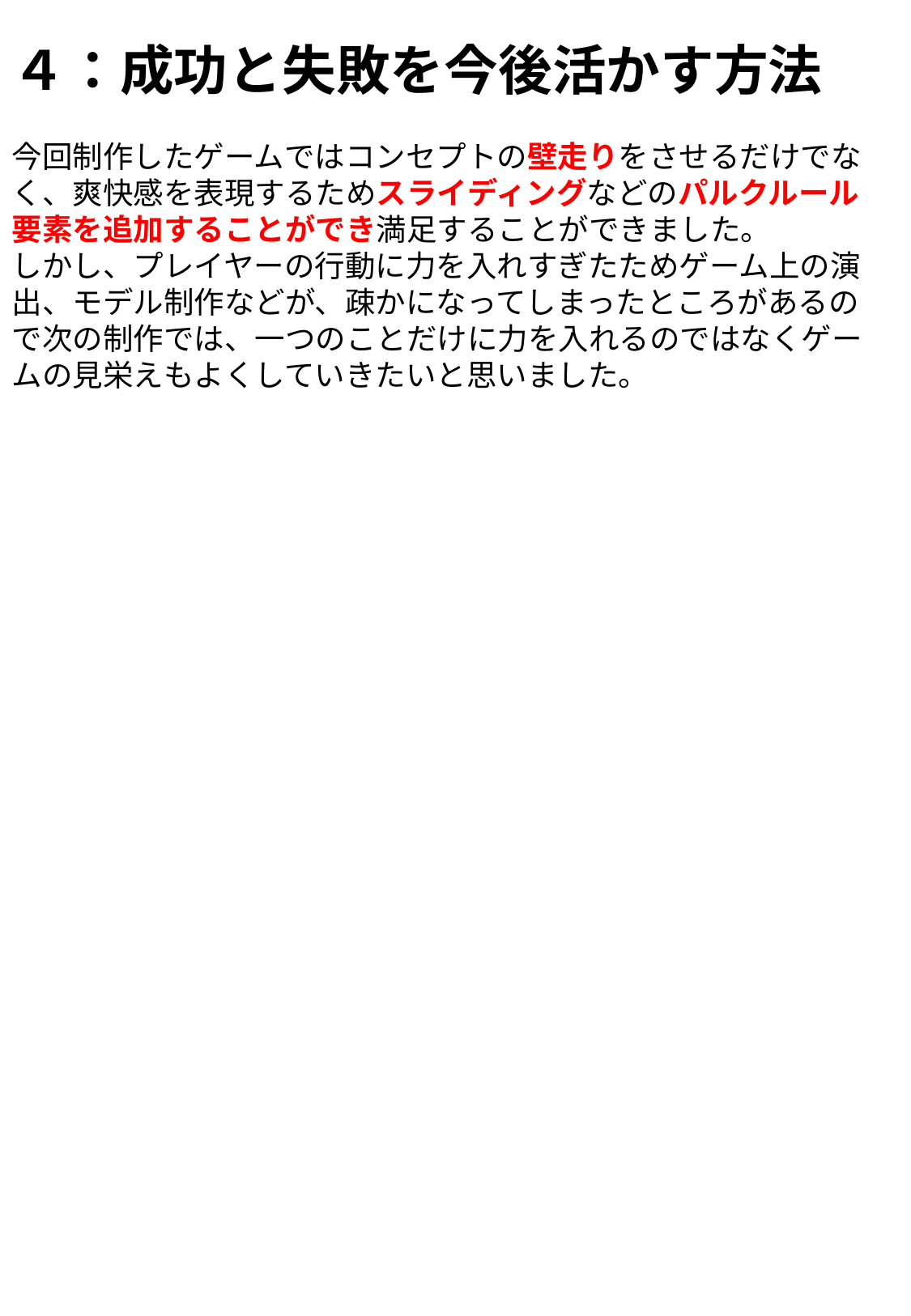

４：成功と失敗を今後活かす方法

今回制作したゲームではコンセプトの壁走りをさせるだけでなく、爽快感を表現するためスライディングなどのパルクルール要素を追加することができ満足することができました。
しかし、プレイヤーの行動に力を入れすぎたためゲーム上の演出、モデル制作などが、疎かになってしまったところがあるので次の制作では、一つのことだけに力を入れるのではなくゲームの見栄えもよくしていきたいと思いました。